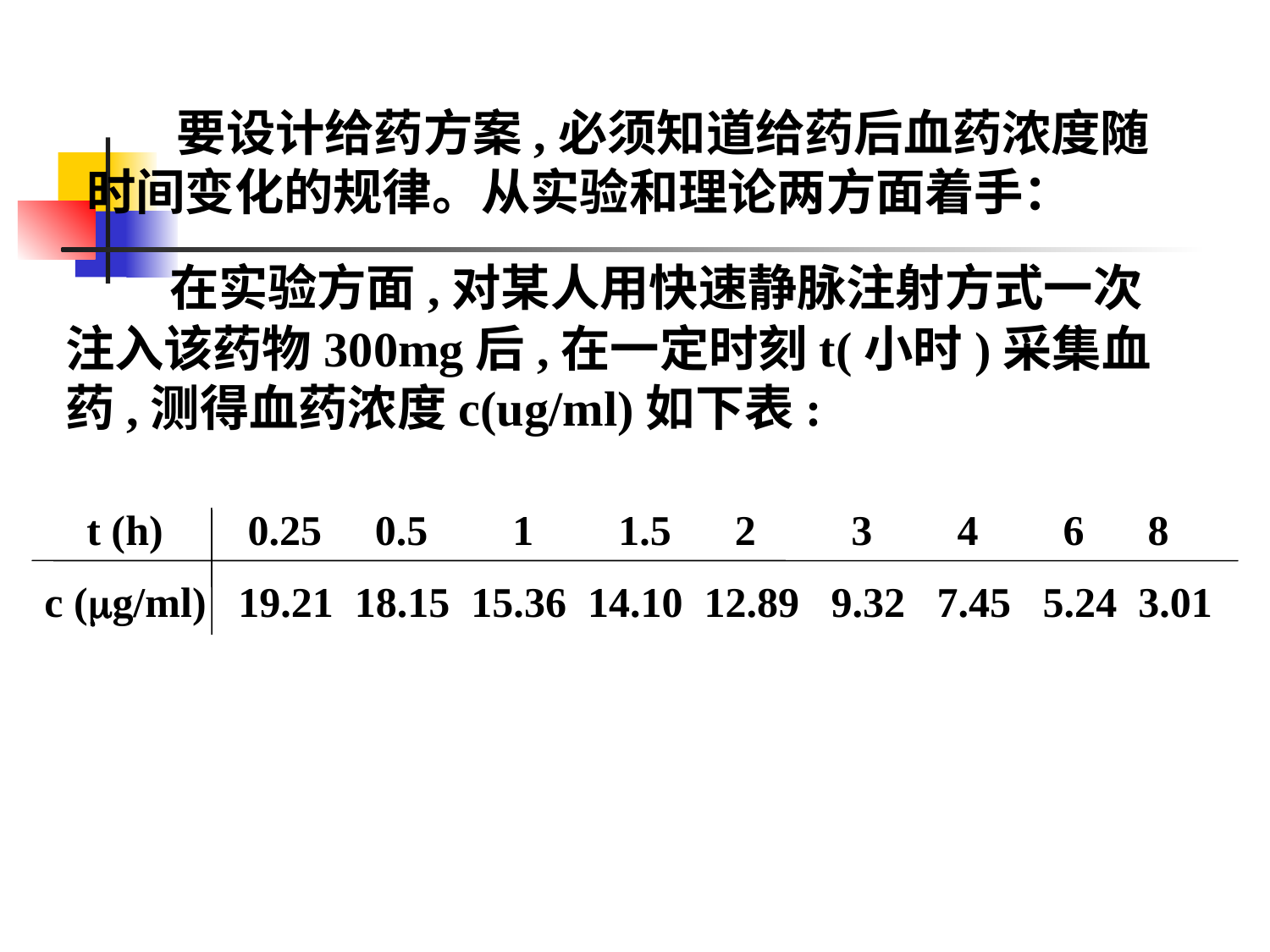

要设计给药方案,必须知道给药后血药浓度随时间变化的规律。从实验和理论两方面着手：
       在实验方面,对某人用快速静脉注射方式一次注入该药物300mg后,在一定时刻t(小时)采集血药,测得血药浓度c(ug/ml)如下表:
    t (h)        0.25     0.5        1        1.5      2         3        4        6      8
c (μg/ml)   19.21  18.15  15.36  14.10  12.89   9.32   7.45   5.24  3.01